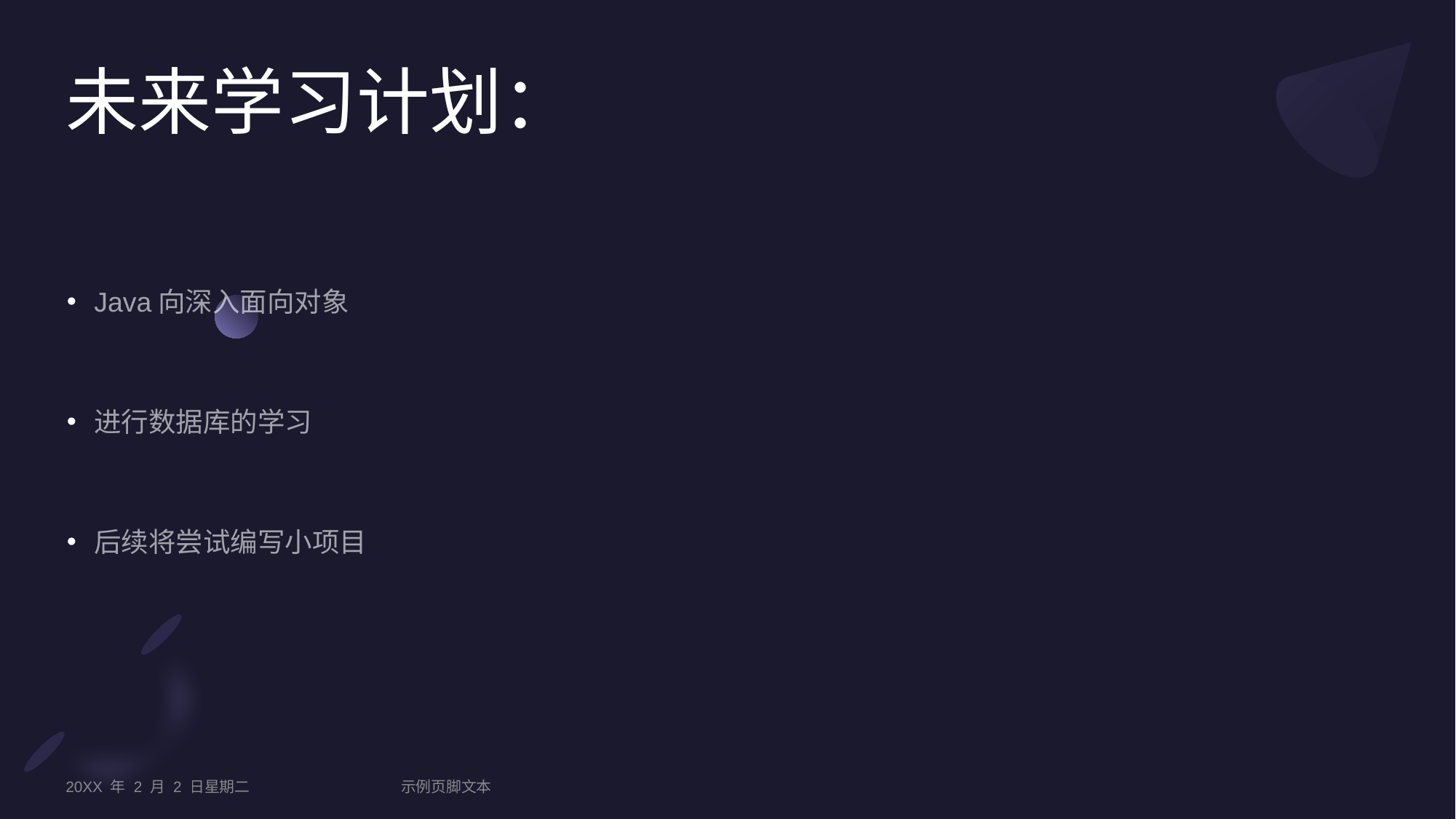

# 未来学习计划：

Java向深入面向对象

进行数据库的学习

后续将尝试编写小项目

20XX 年 2 月 2 日星期二
示例页脚文本
5